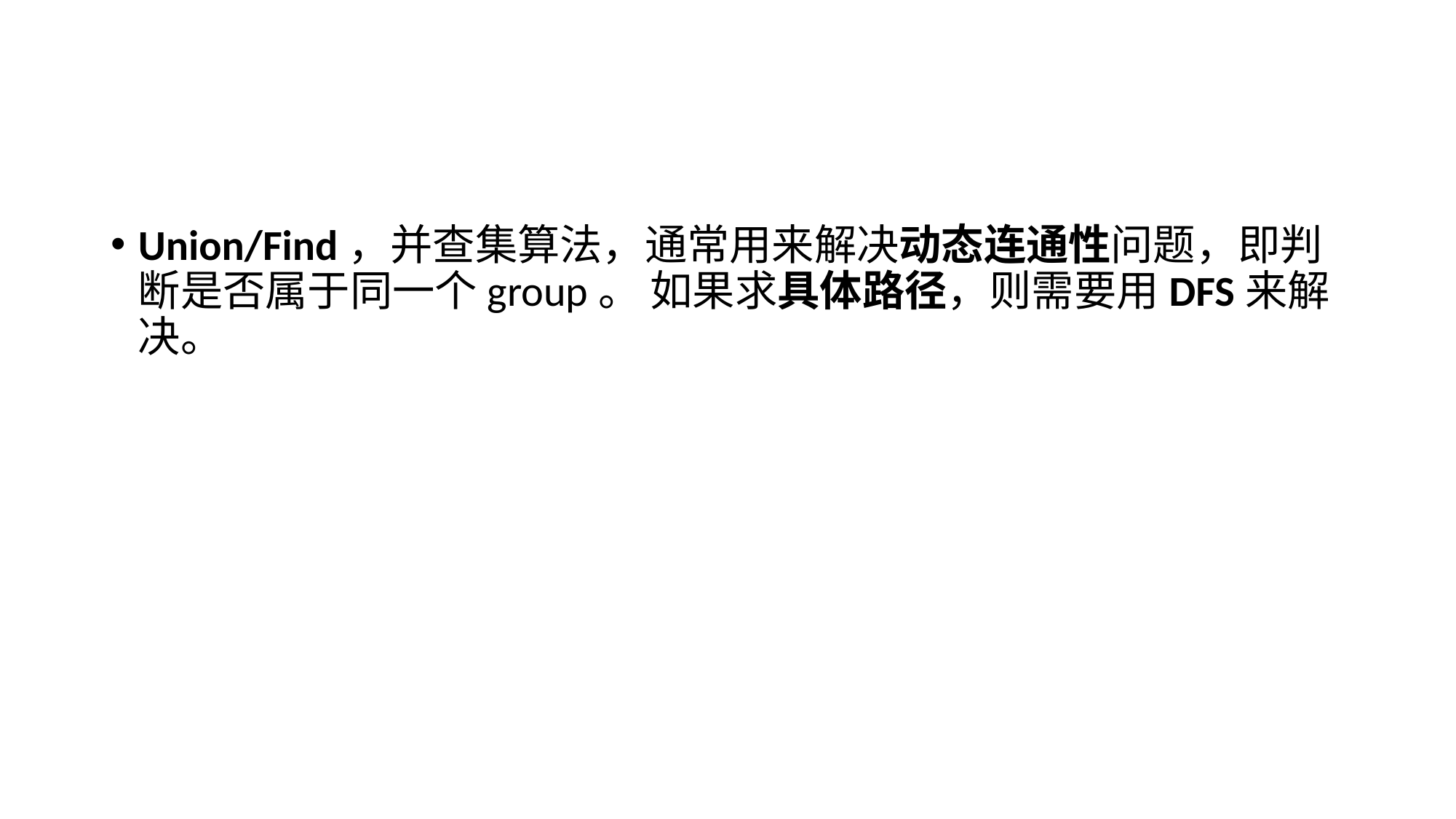

Union/Find，并查集算法，通常用来解决动态连通性问题，即判断是否属于同一个group。 如果求具体路径，则需要用DFS来解决。